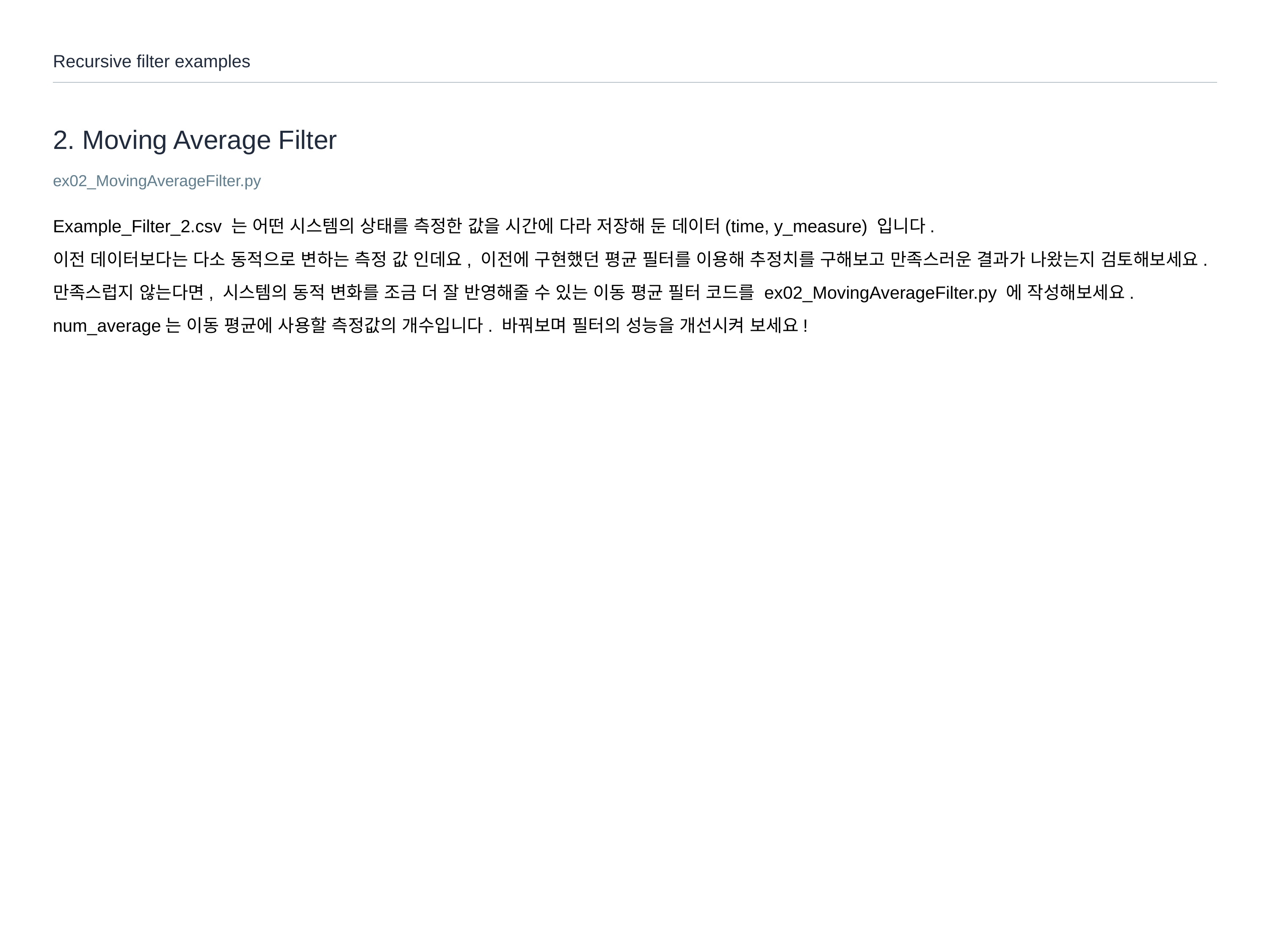

Recursive filter examples
# 2. Moving Average Filter
ex02_MovingAverageFilter.py
Example_Filter_2.csv 는 어떤 시스템의 상태를 측정한 값을 시간에 다라 저장해 둔 데이터(time, y_measure) 입니다.
이전 데이터보다는 다소 동적으로 변하는 측정 값 인데요, 이전에 구현했던 평균 필터를 이용해 추정치를 구해보고 만족스러운 결과가 나왔는지 검토해보세요.
만족스럽지 않는다면, 시스템의 동적 변화를 조금 더 잘 반영해줄 수 있는 이동 평균 필터 코드를 ex02_MovingAverageFilter.py 에 작성해보세요.
num_average는 이동 평균에 사용할 측정값의 개수입니다. 바꿔보며 필터의 성능을 개선시켜 보세요!